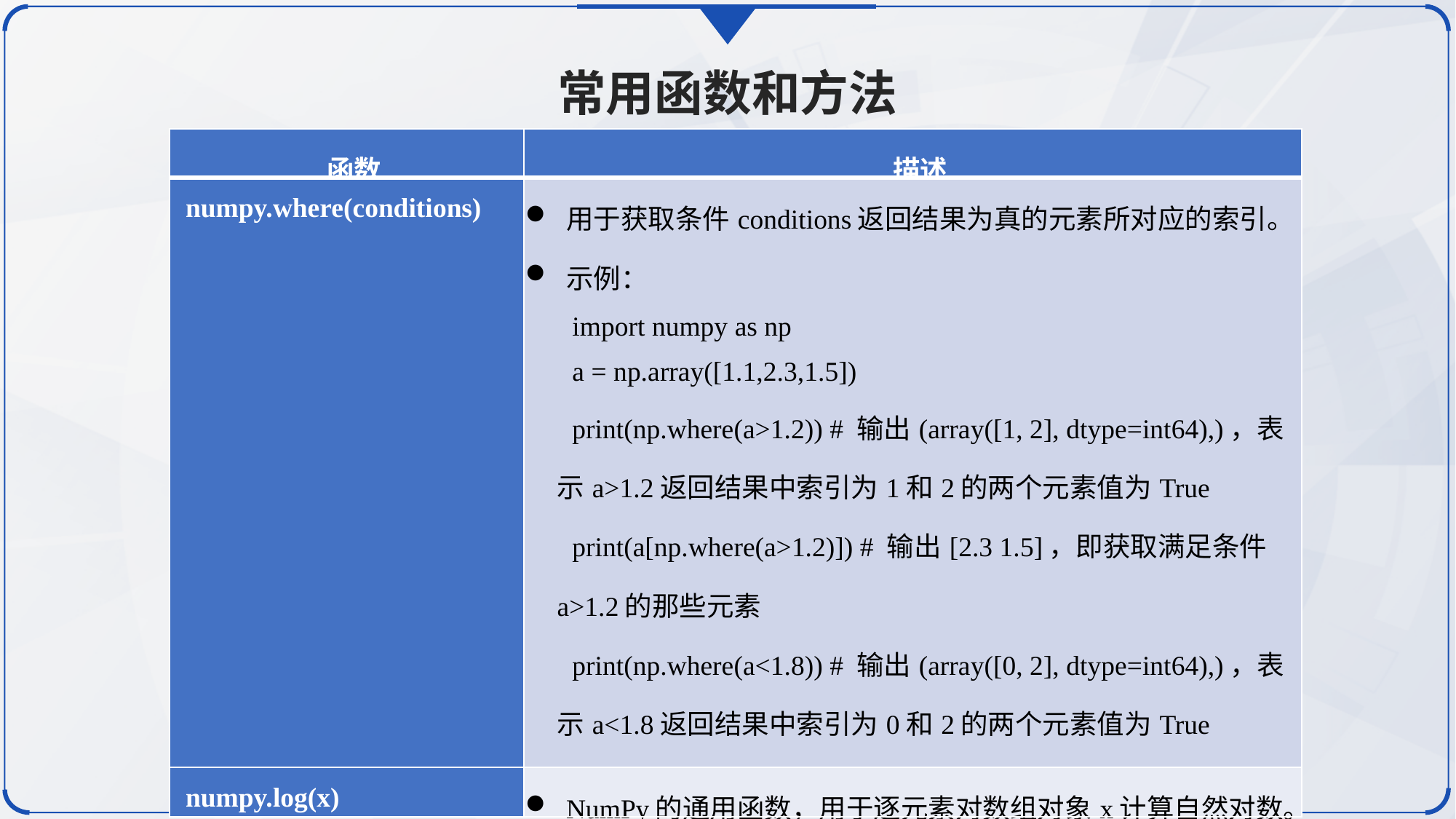

常用函数和方法
| 函数 | 描述 |
| --- | --- |
| numpy.where(conditions) | 用于获取条件conditions返回结果为真的元素所对应的索引。 示例： import numpy as np a = np.array([1.1,2.3,1.5]) print(np.where(a>1.2)) # 输出(array([1, 2], dtype=int64),)，表示a>1.2返回结果中索引为1和2的两个元素值为True print(a[np.where(a>1.2)]) # 输出[2.3 1.5]，即获取满足条件a>1.2的那些元素 print(np.where(a<1.8)) # 输出(array([0, 2], dtype=int64),)，表示a<1.8返回结果中索引为0和2的两个元素值为True print(a[np.where(a<1.8)]) # 输出[1.1 1.5]，即获取满足条件a<1.8的那些元素 |
| numpy.log(x) | NumPy的通用函数，用于逐元素对数组对象x计算自然对数。 |